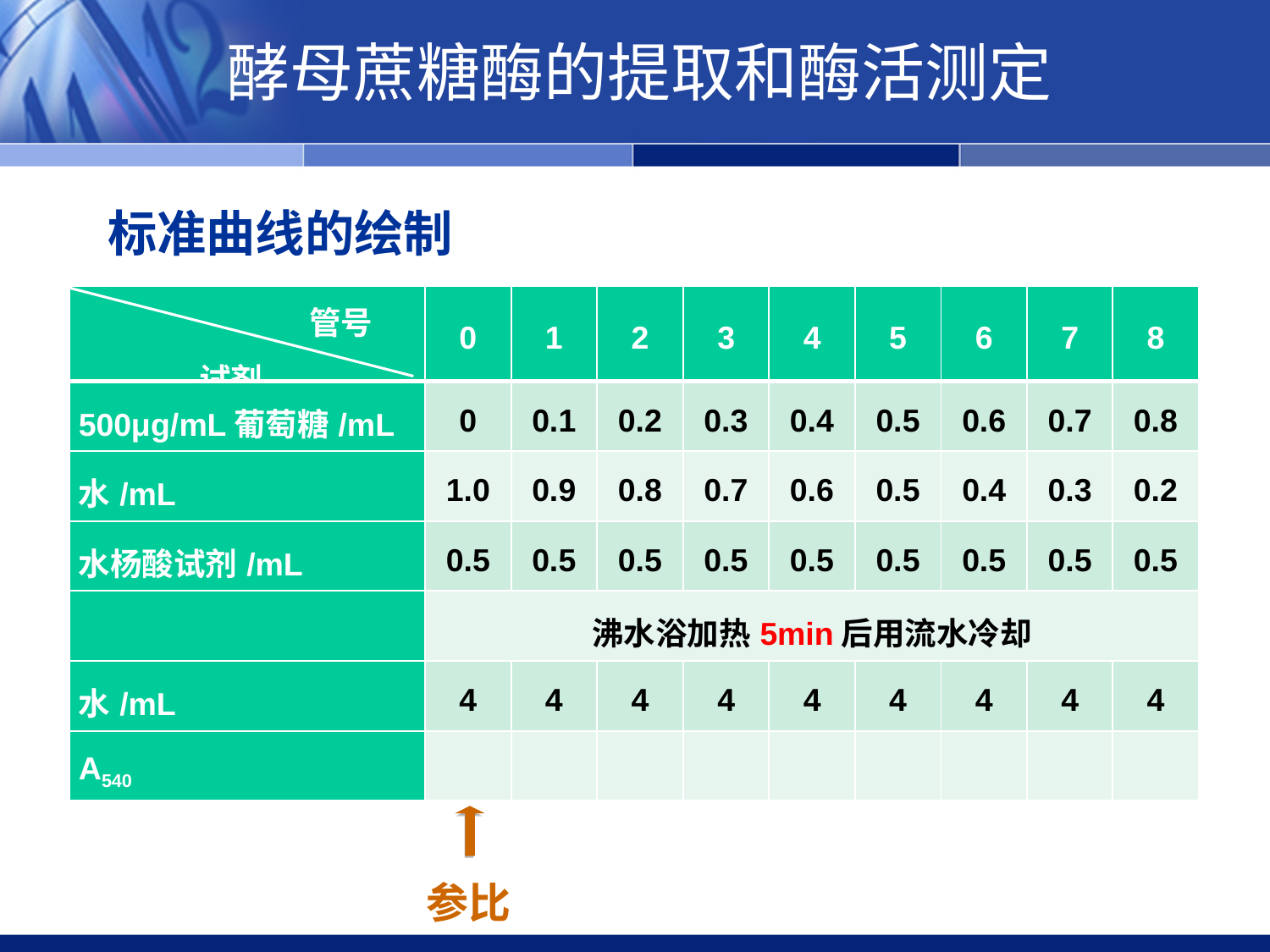

酵母蔗糖酶的提取和酶活测定
标准曲线的绘制
| 管号 试剂 | 0 | 1 | 2 | 3 | 4 | 5 | 6 | 7 | 8 |
| --- | --- | --- | --- | --- | --- | --- | --- | --- | --- |
| 500μg/mL葡萄糖/mL | 0 | 0.1 | 0.2 | 0.3 | 0.4 | 0.5 | 0.6 | 0.7 | 0.8 |
| 水/mL | 1.0 | 0.9 | 0.8 | 0.7 | 0.6 | 0.5 | 0.4 | 0.3 | 0.2 |
| 水杨酸试剂/mL | 0.5 | 0.5 | 0.5 | 0.5 | 0.5 | 0.5 | 0.5 | 0.5 | 0.5 |
|  | 沸水浴加热5min后用流水冷却 |  |  |  |  |  |  |  |  |
| 水/mL | 4 | 4 | 4 | 4 | 4 | 4 | 4 | 4 | 4 |
| A540 |  |  |  |  |  |  |  |  |  |

参比